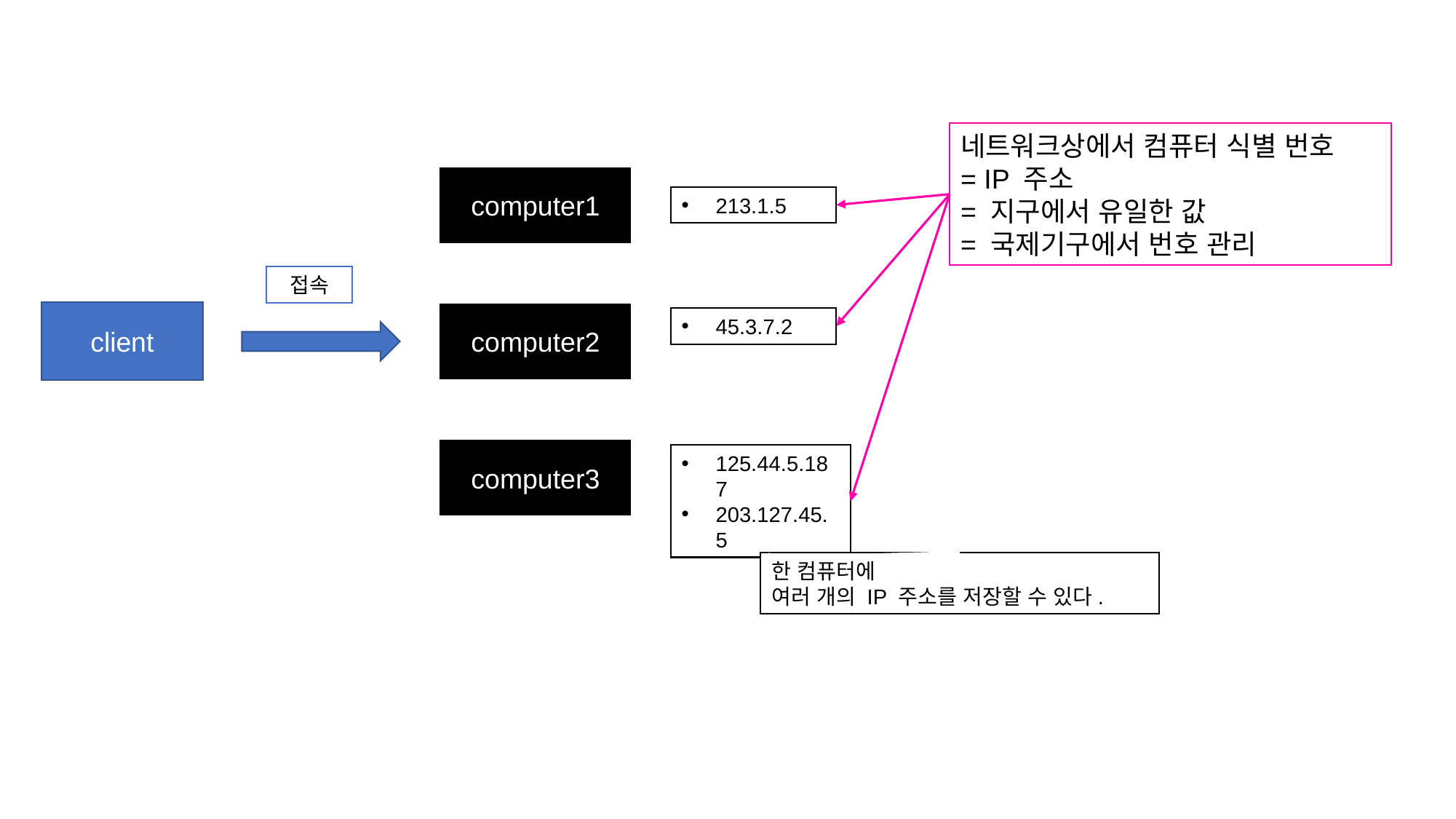

네트워크상에서 컴퓨터 식별 번호
= IP 주소
= 지구에서 유일한 값
= 국제기구에서 번호 관리
computer1
213.1.5
접속
client
computer2
45.3.7.2

computer3
125.44.5.187
203.127.45.5
한 컴퓨터에
여러 개의 IP 주소를 저장할 수 있다.
.
.
.